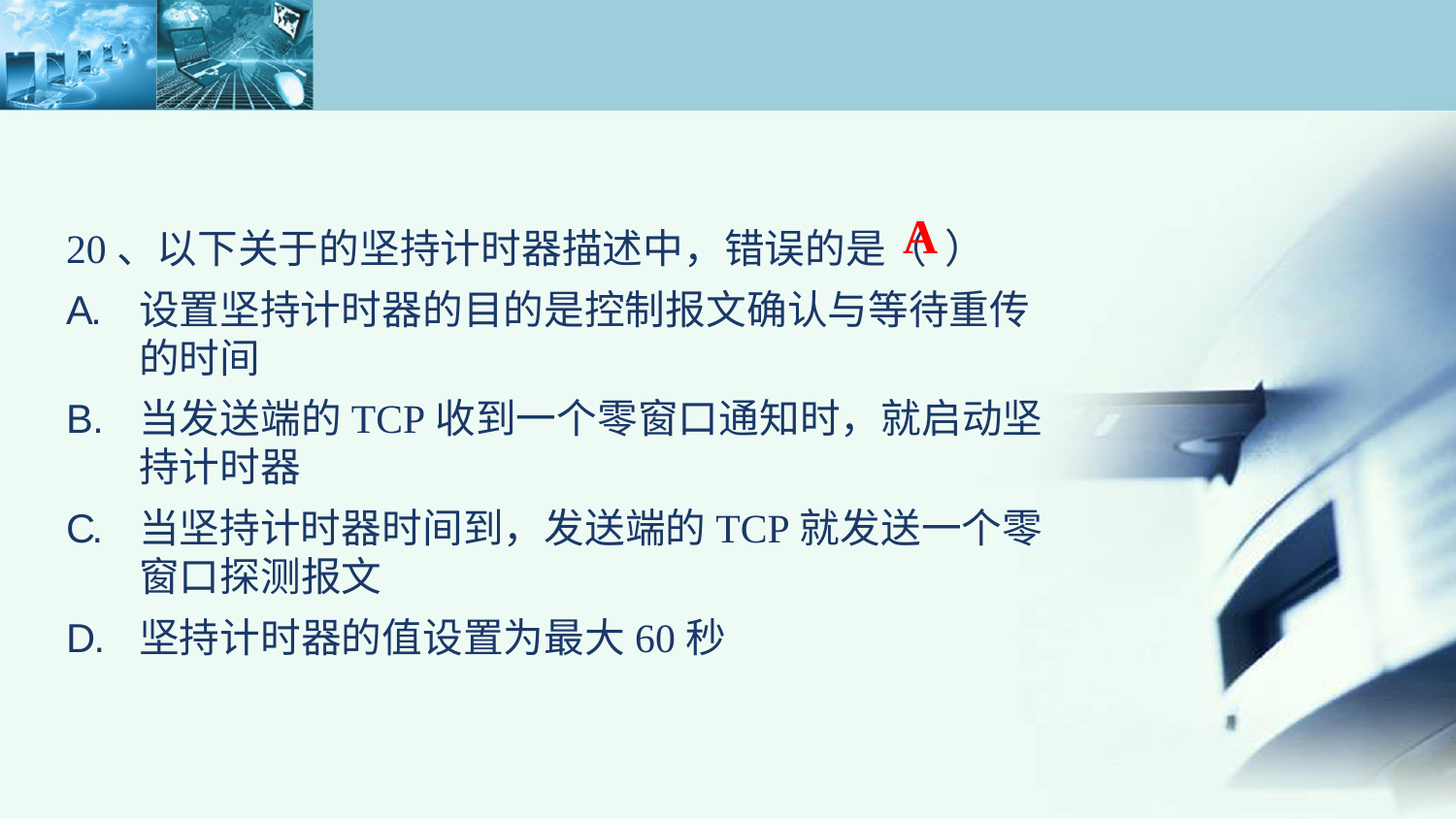

#
20、以下关于的坚持计时器描述中，错误的是（  ）
设置坚持计时器的目的是控制报文确认与等待重传的时间
当发送端的TCP收到一个零窗口通知时，就启动坚持计时器
当坚持计时器时间到，发送端的TCP就发送一个零窗口探测报文
坚持计时器的值设置为最大60秒
A